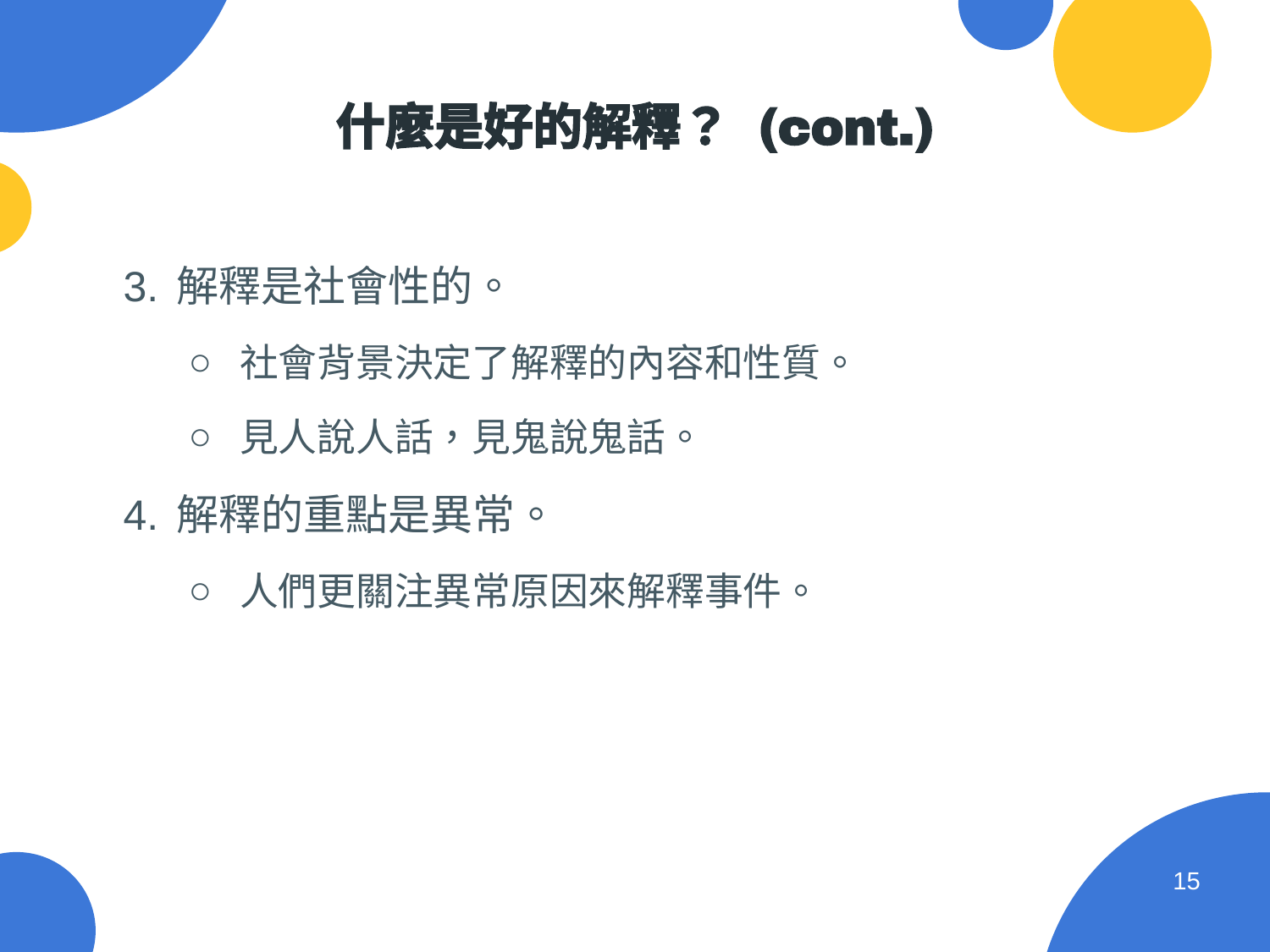

# 什麼是好的解釋？ (cont.)
解釋是社會性的。
社會背景決定了解釋的內容和性質。
見人說人話，見鬼說鬼話。
解釋的重點是異常。
⼈們更關注異常原因來解釋事件。
15